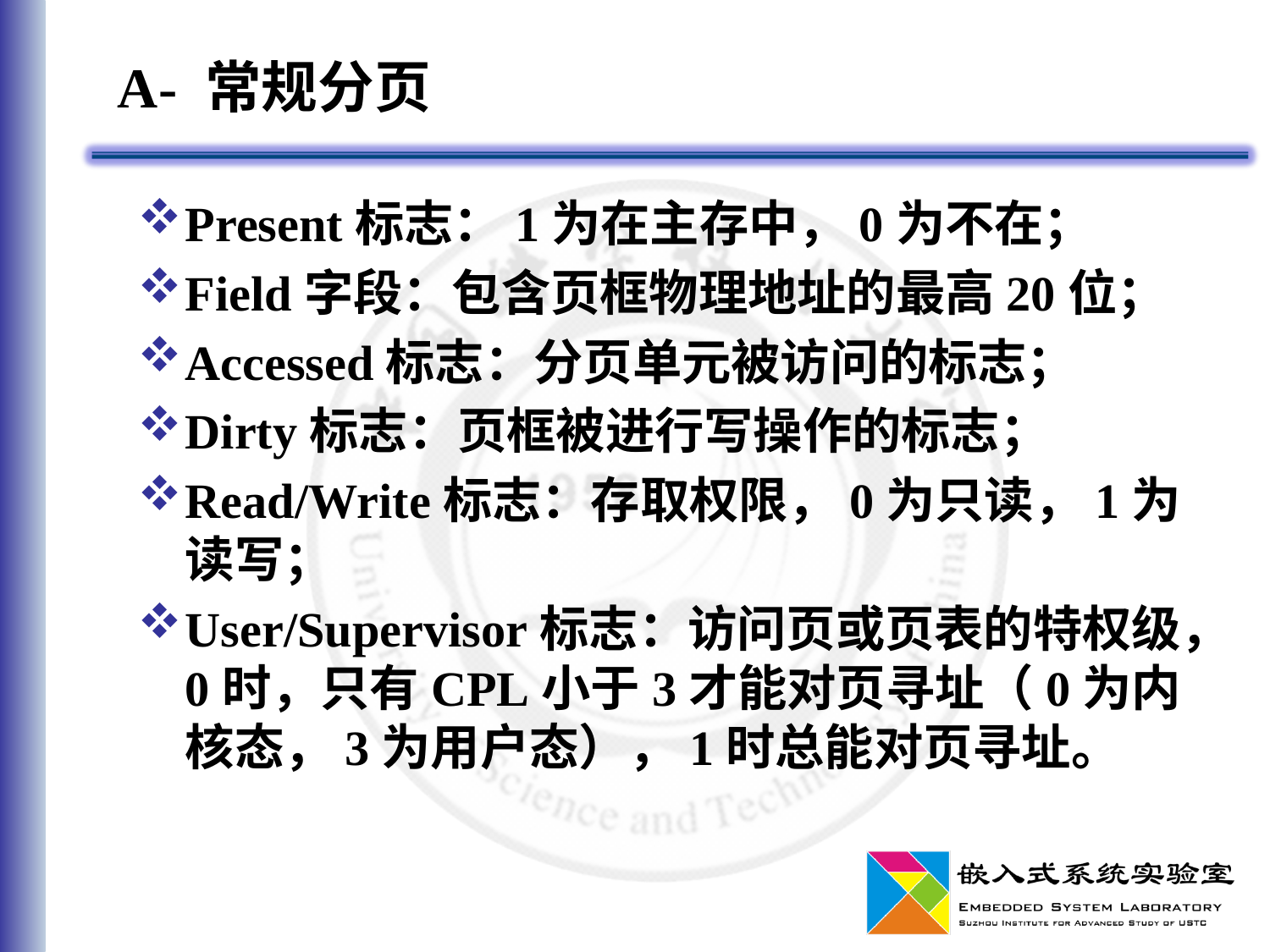

# A- 常规分页
Present标志：1为在主存中，0为不在；
Field字段：包含页框物理地址的最高20位；
Accessed标志：分页单元被访问的标志；
Dirty标志：页框被进行写操作的标志；
Read/Write标志：存取权限，0为只读，1为读写；
User/Supervisor标志：访问页或页表的特权级，0时，只有CPL小于3才能对页寻址（0为内核态，3为用户态），1时总能对页寻址。